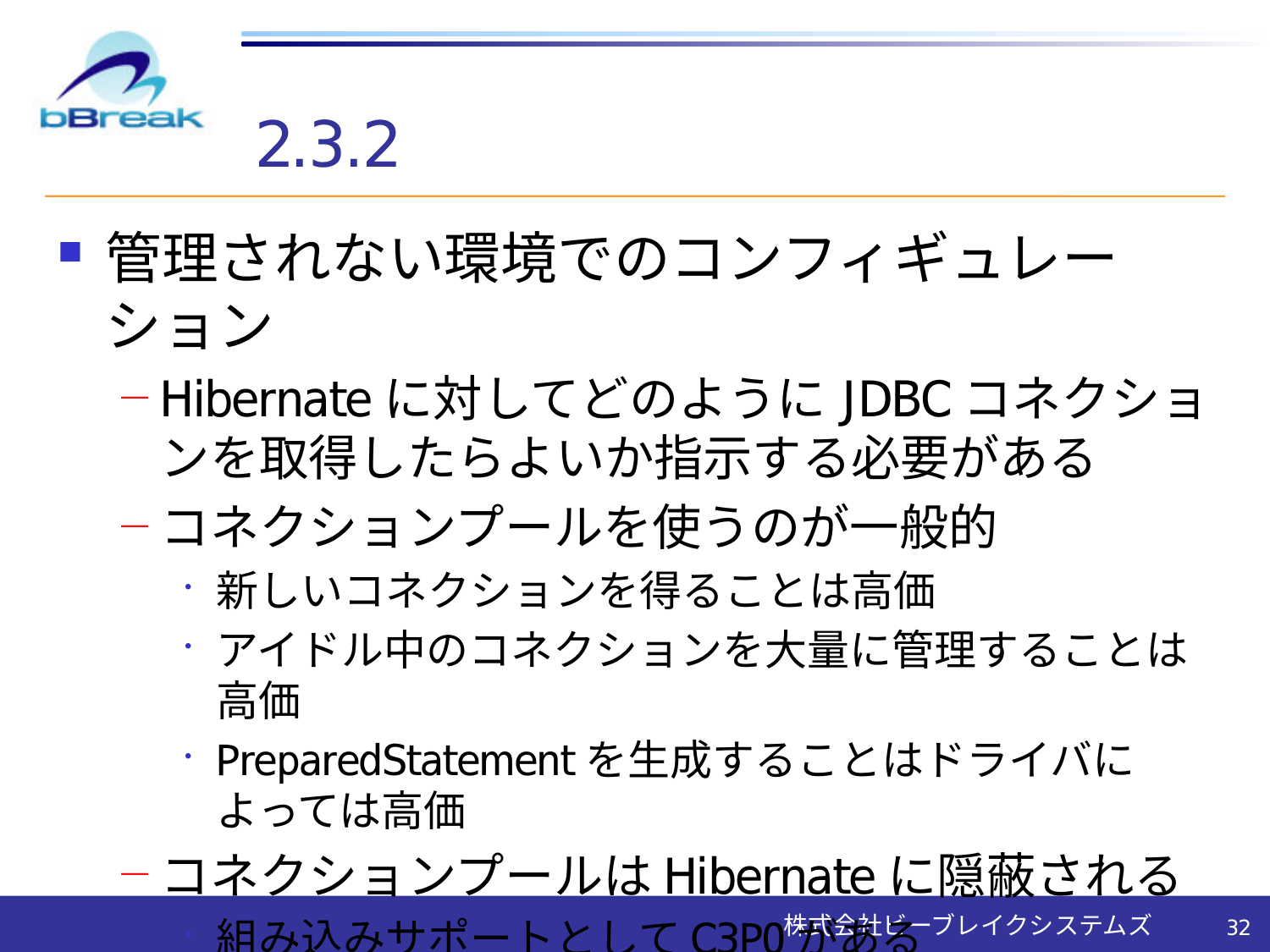

# 2.3.2
管理されない環境でのコンフィギュレーション
Hibernateに対してどのようにJDBCコネクションを取得したらよいか指示する必要がある
コネクションプールを使うのが一般的
新しいコネクションを得ることは高価
アイドル中のコネクションを大量に管理することは高価
PreparedStatementを生成することはドライバによっては高価
コネクションプールはHibernateに隠蔽される
組み込みサポートとしてC3P0がある